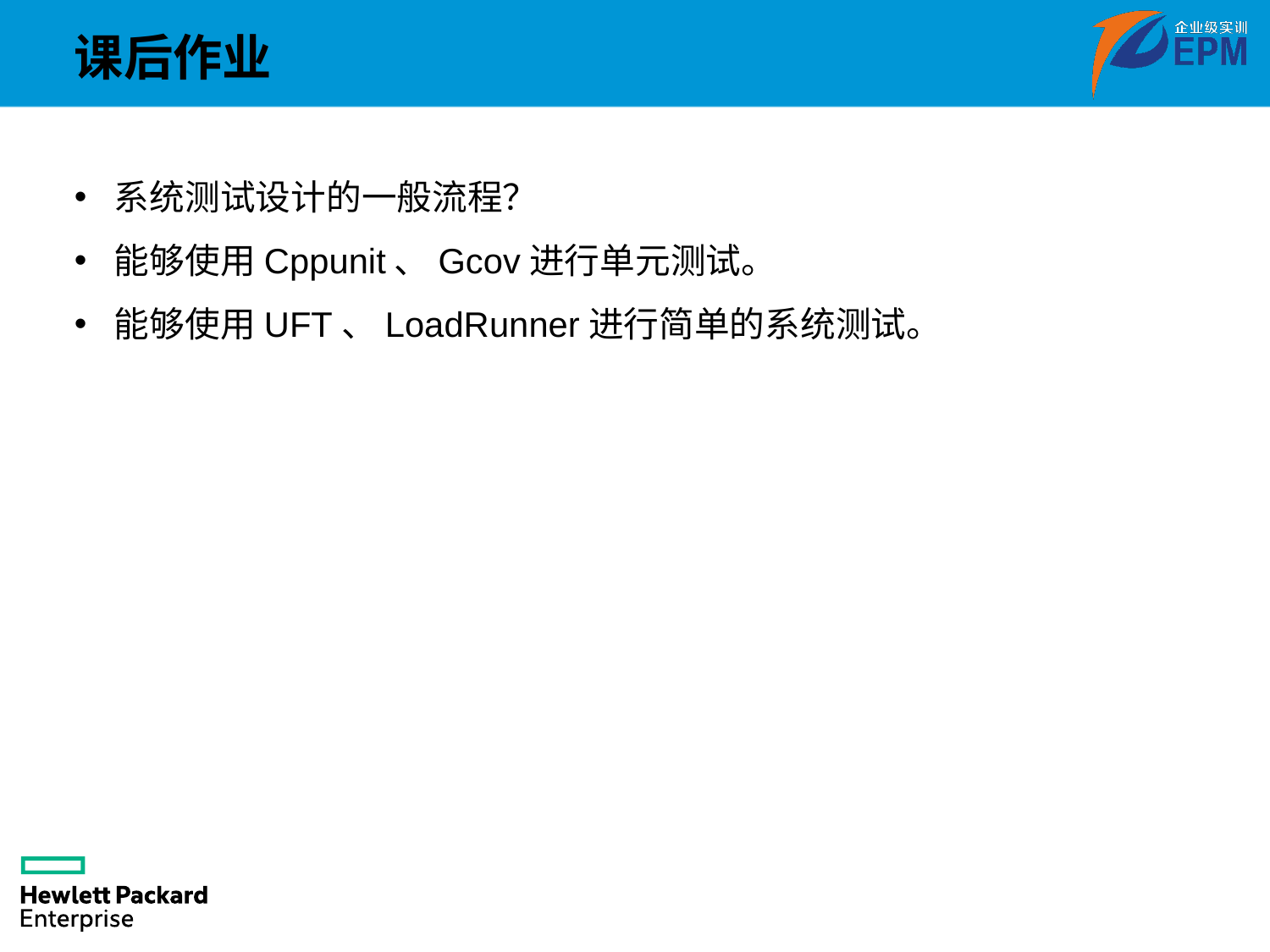

课后作业
系统测试设计的一般流程？
能够使用Cppunit、Gcov进行单元测试。
能够使用UFT、LoadRunner进行简单的系统测试。